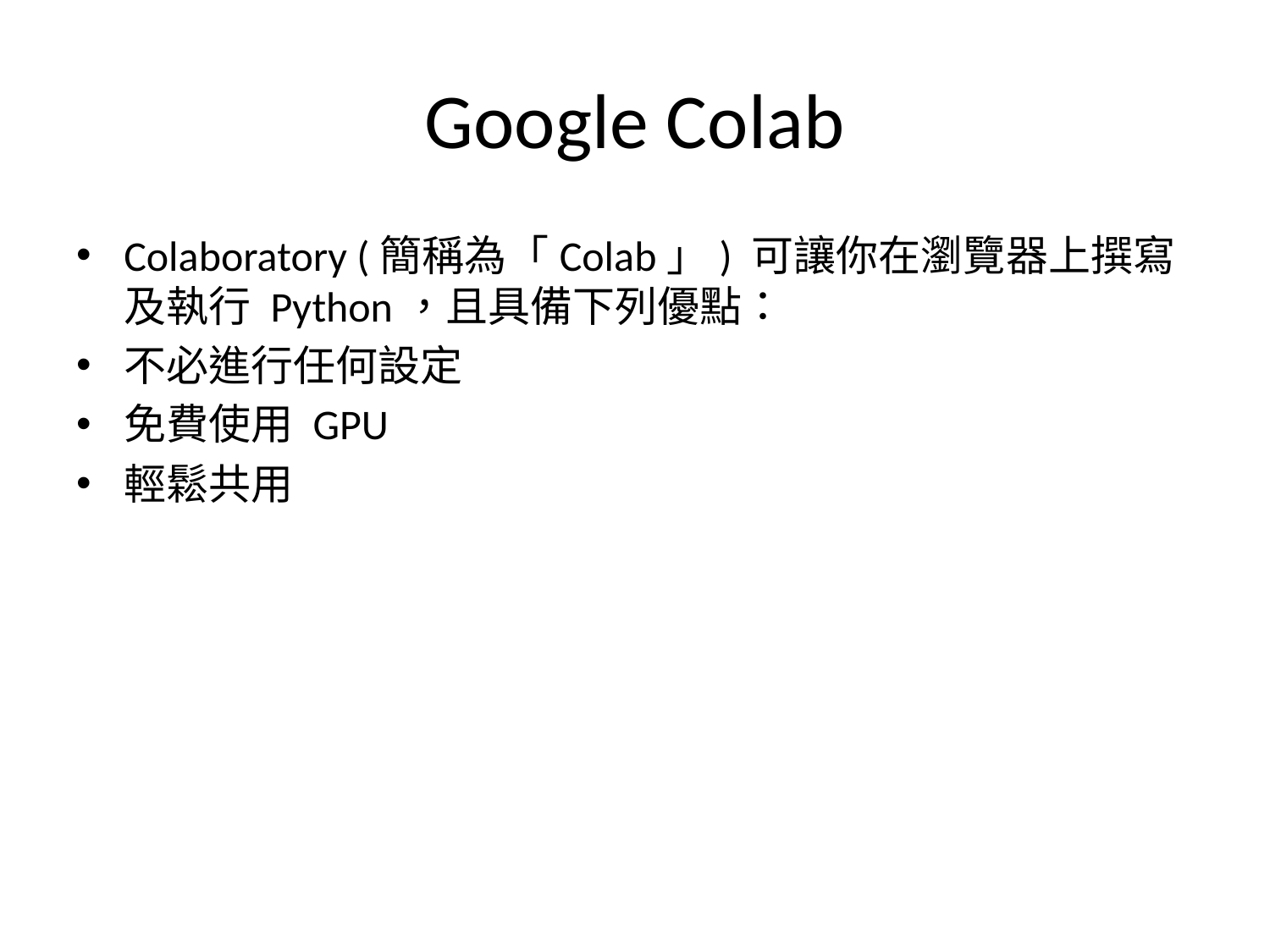

# Google Colab
Colaboratory (簡稱為「Colab」) 可讓你在瀏覽器上撰寫及執行 Python，且具備下列優點：
不必進行任何設定
免費使用 GPU
輕鬆共用